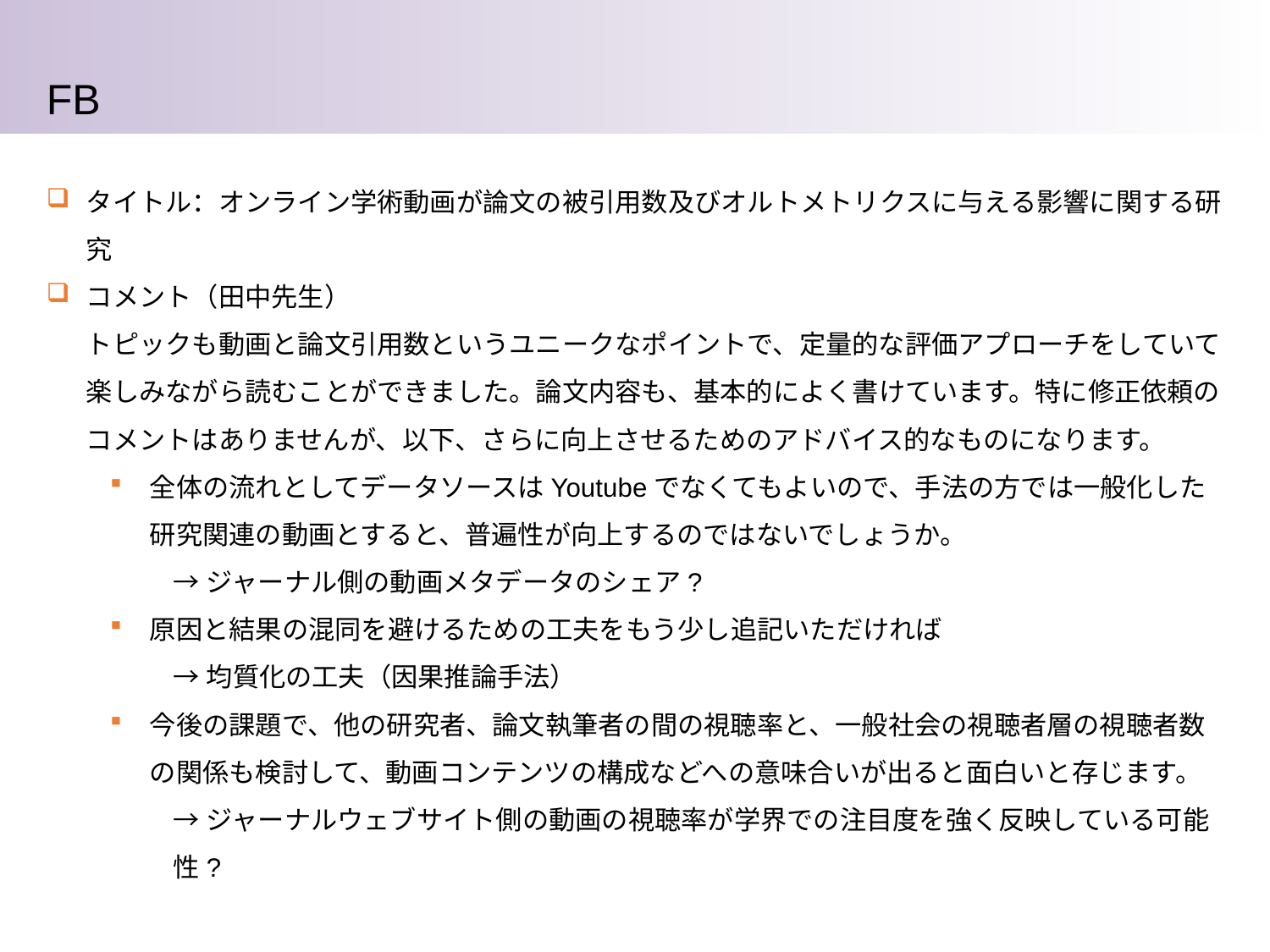

FB
タイトル：オンライン学術動画が論文の被引用数及びオルトメトリクスに与える影響に関する研究
コメント（田中先生）
トピックも動画と論文引用数というユニークなポイントで、定量的な評価アプローチをしていて楽しみながら読むことができました。論文内容も、基本的によく書けています。特に修正依頼のコメントはありませんが、以下、さらに向上させるためのアドバイス的なものになります。
全体の流れとしてデータソースはYoutubeでなくてもよいので、手法の方では一般化した研究関連の動画とすると、普遍性が向上するのではないでしょうか。
→ジャーナル側の動画メタデータのシェア?
原因と結果の混同を避けるための工夫をもう少し追記いただければ
→均質化の工夫（因果推論手法）
今後の課題で、他の研究者、論文執筆者の間の視聴率と、一般社会の視聴者層の視聴者数の関係も検討して、動画コンテンツの構成などへの意味合いが出ると面白いと存じます。
→ジャーナルウェブサイト側の動画の視聴率が学界での注目度を強く反映している可能性?